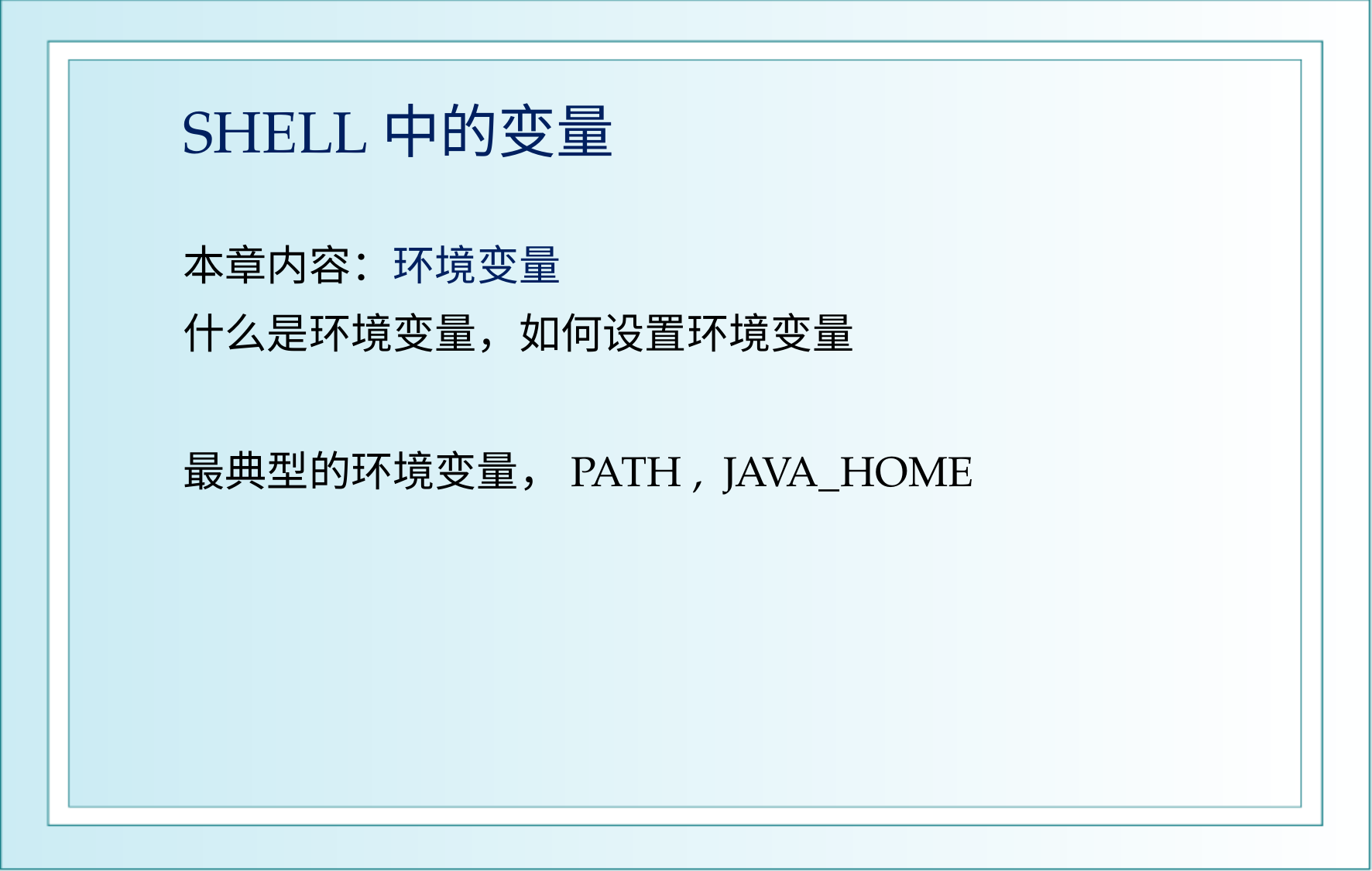

# SHELL中的变量
本章内容：环境变量
什么是环境变量，如何设置环境变量

最典型的环境变量，PATH ,  JAVA_HOME